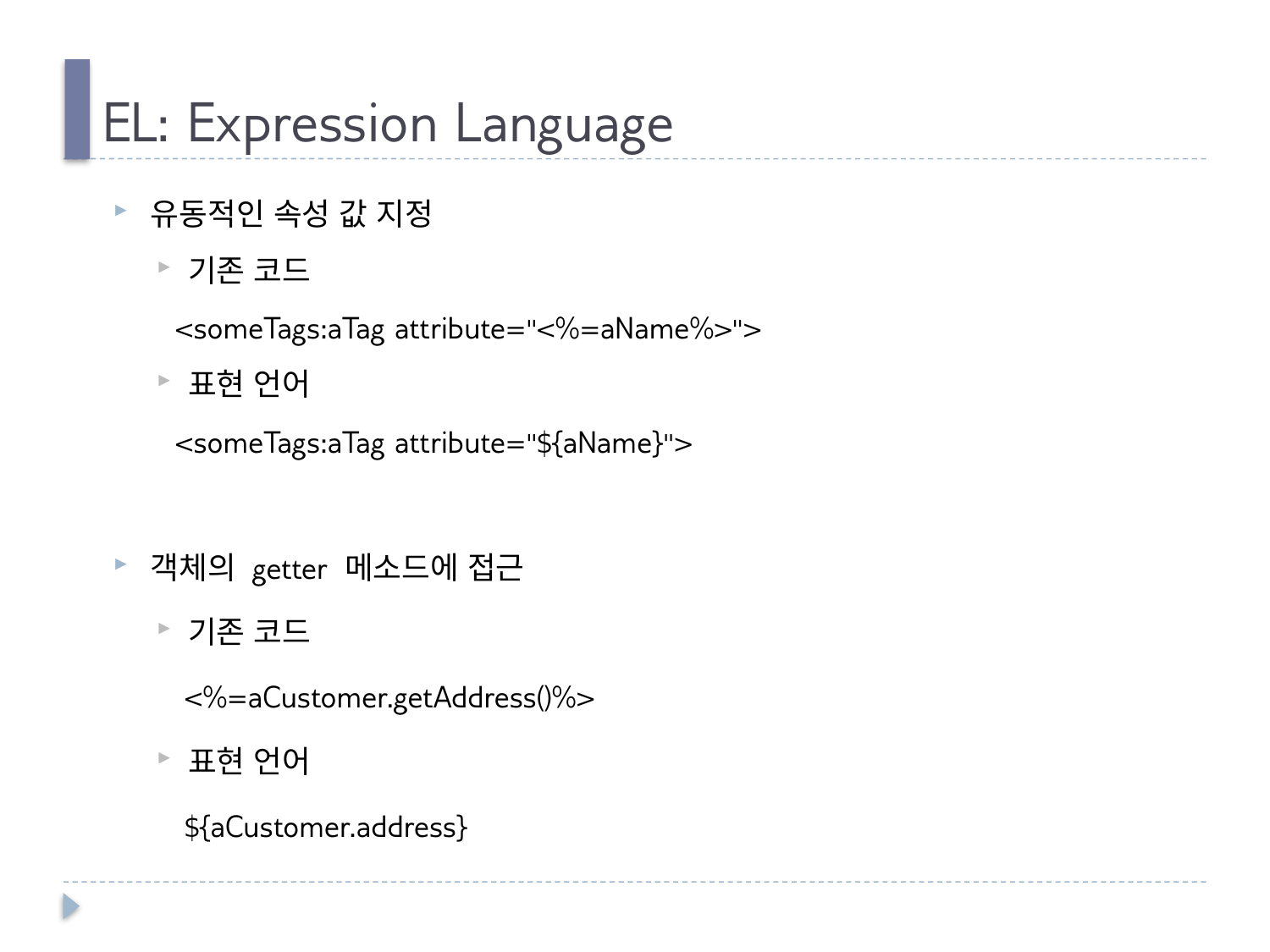

# EL: Expression Language
유동적인 속성 값 지정
기존 코드
  <someTags:aTag attribute="<%=aName%>">
표현 언어
  <someTags:aTag attribute="${aName}">

객체의 getter 메소드에 접근
기존 코드
   <%=aCustomer.getAddress()%>
표현 언어
   ${aCustomer.address}